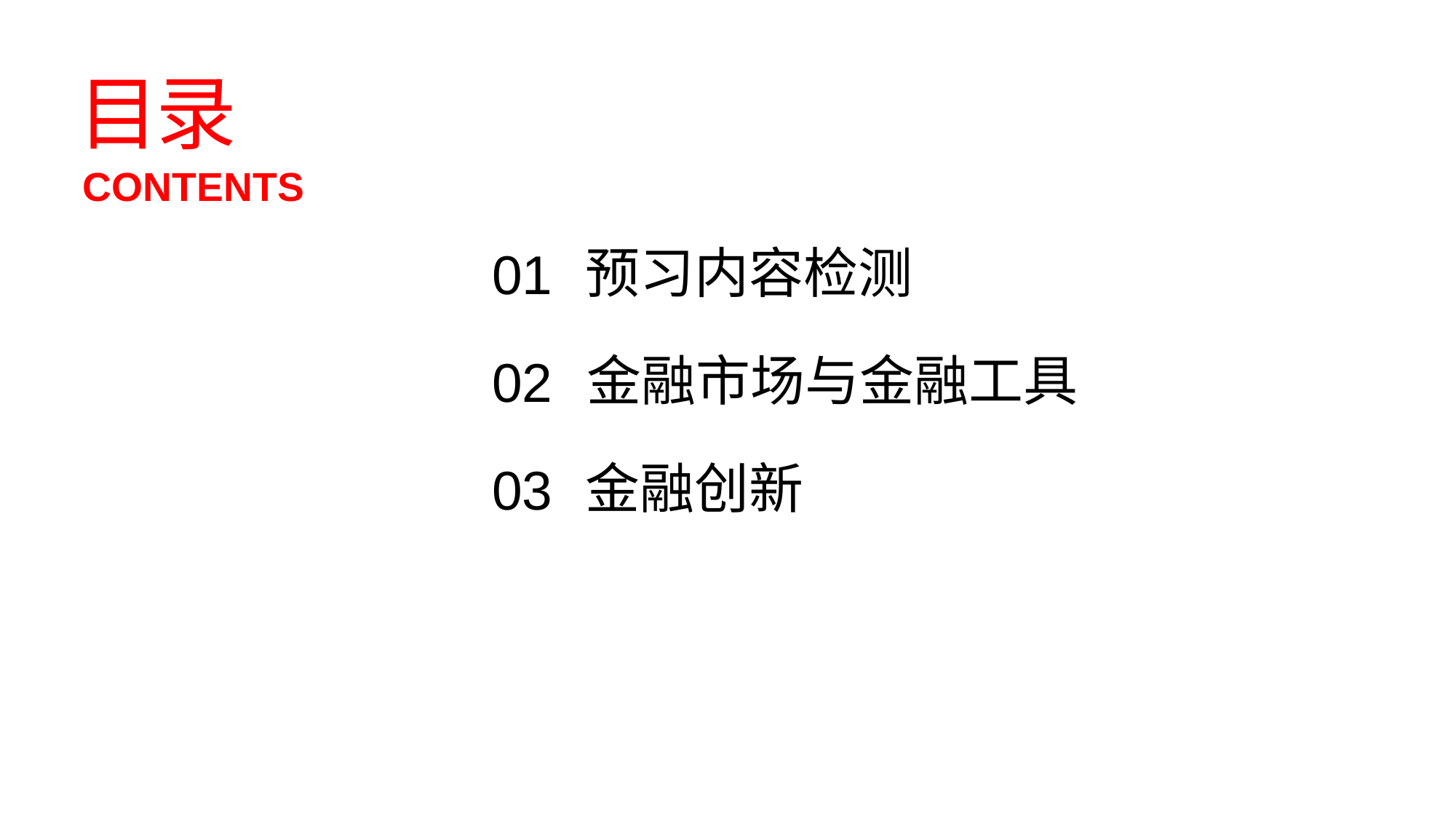

目录
CONTENTS
预习内容检测
01
金融市场与金融工具
02
金融创新
03